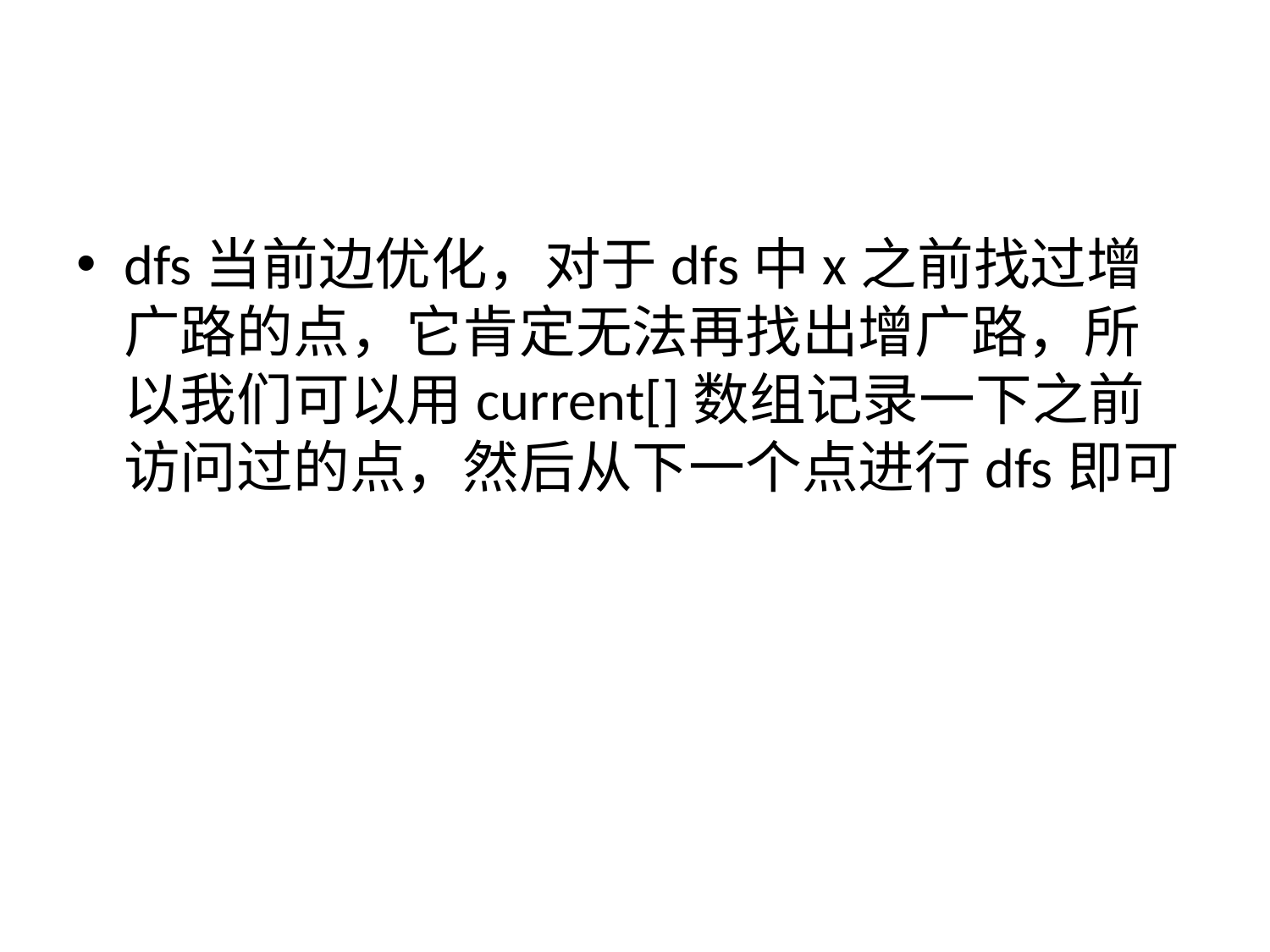

#
dfs当前边优化，对于dfs中x之前找过增广路的点，它肯定无法再找出增广路，所以我们可以用current[]数组记录一下之前访问过的点，然后从下一个点进行dfs即可